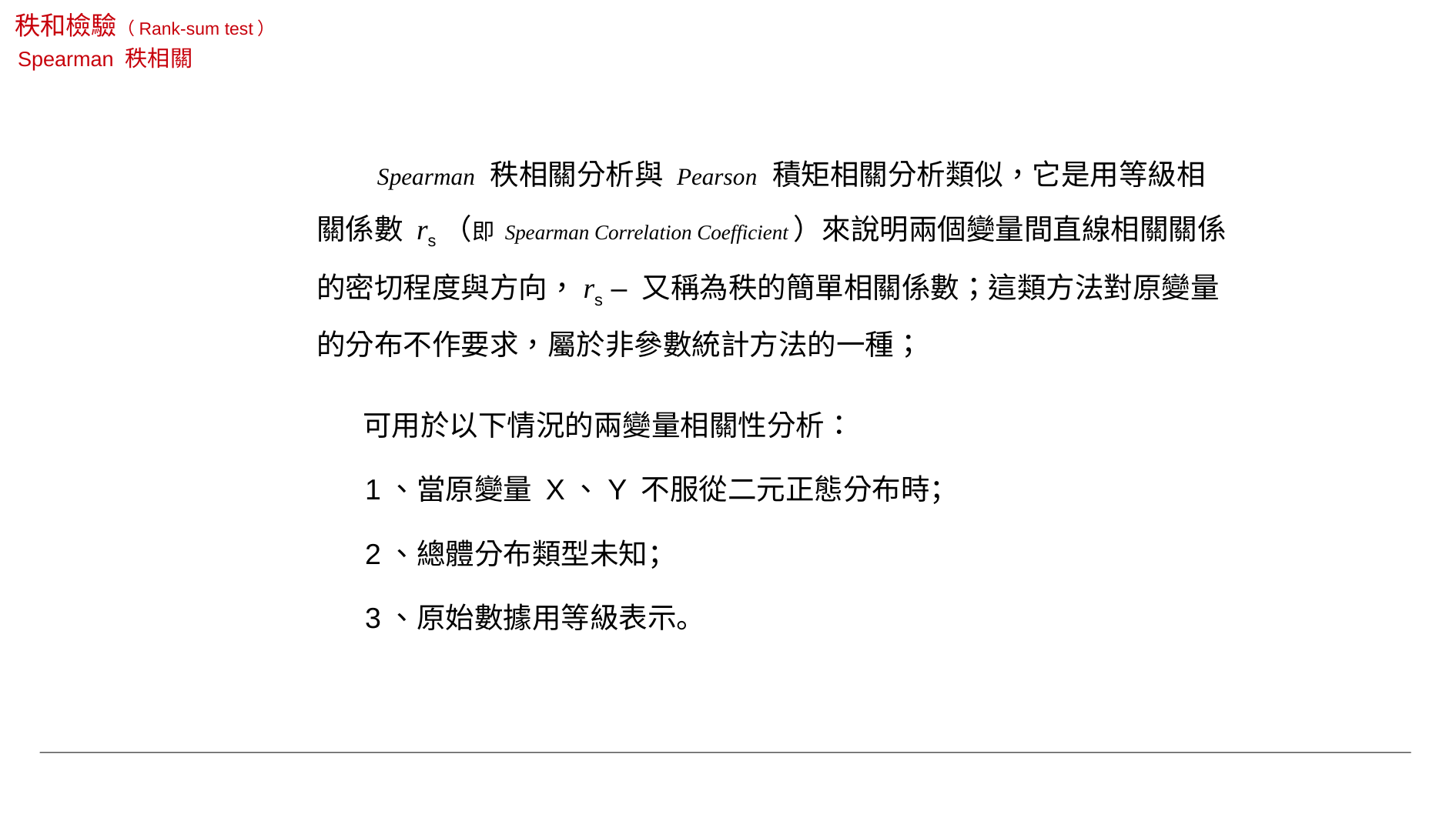

秩和檢驗（Rank-sum test）
Spearman 秩相關
         Spearman 秩相關分析與 Pearson 積矩相關分析類似，它是用等級相關係數 rs（即 Spearman Correlation Coefficient）來說明兩個變量間直線相關關係的密切程度與方向，rs – 又稱為秩的簡單相關係數；這類方法對原變量的分布不作要求，屬於非參數統計方法的一種；
      可用於以下情況的兩變量相關性分析：
      1、當原變量 X、Y 不服從二元正態分布時；
      2、總體分布類型未知；
      3、原始數據用等級表示。